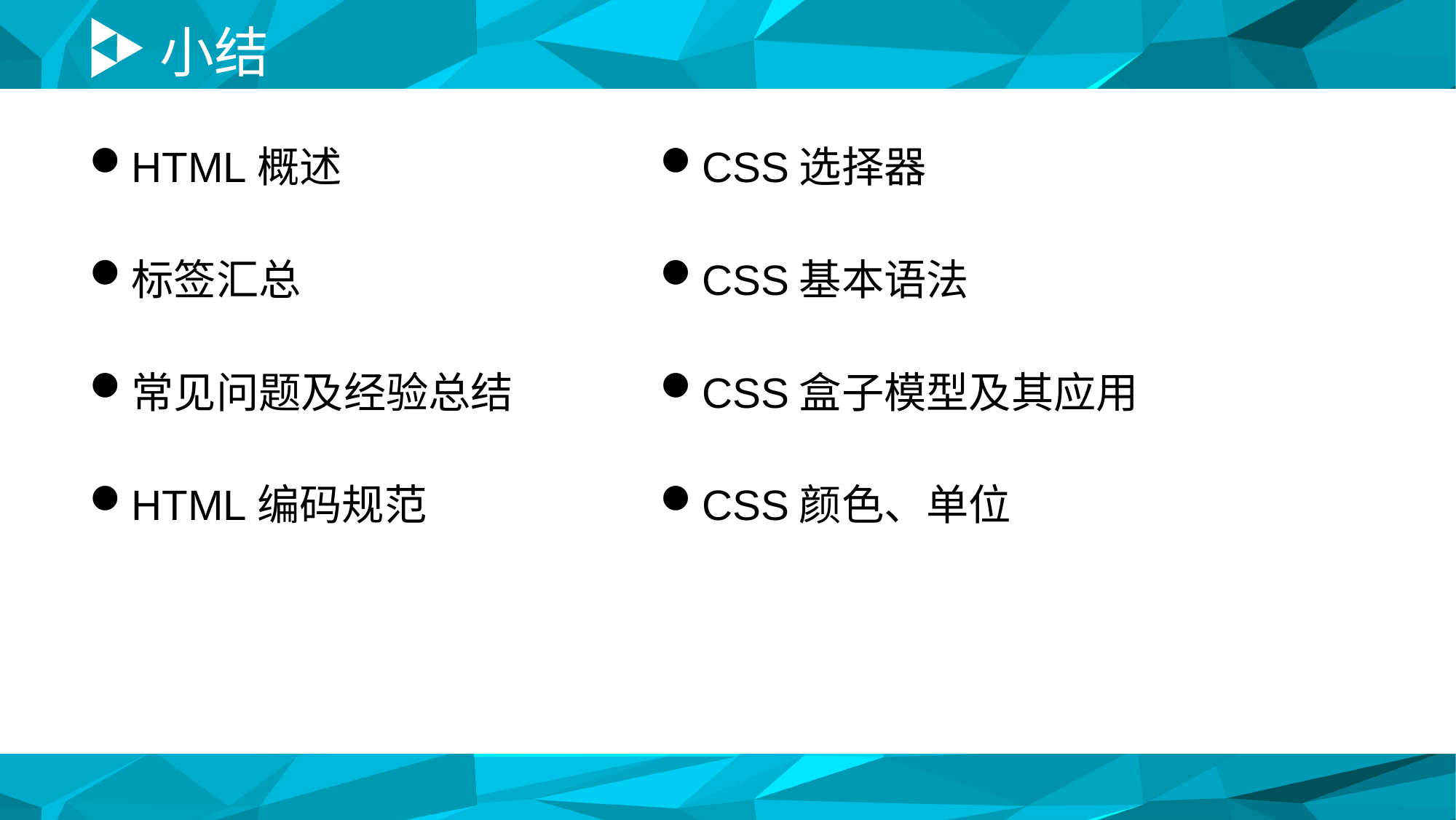

# 小结
HTML概述
标签汇总
常见问题及经验总结
HTML编码规范
CSS选择器
CSS基本语法
CSS盒子模型及其应用
CSS颜色、单位